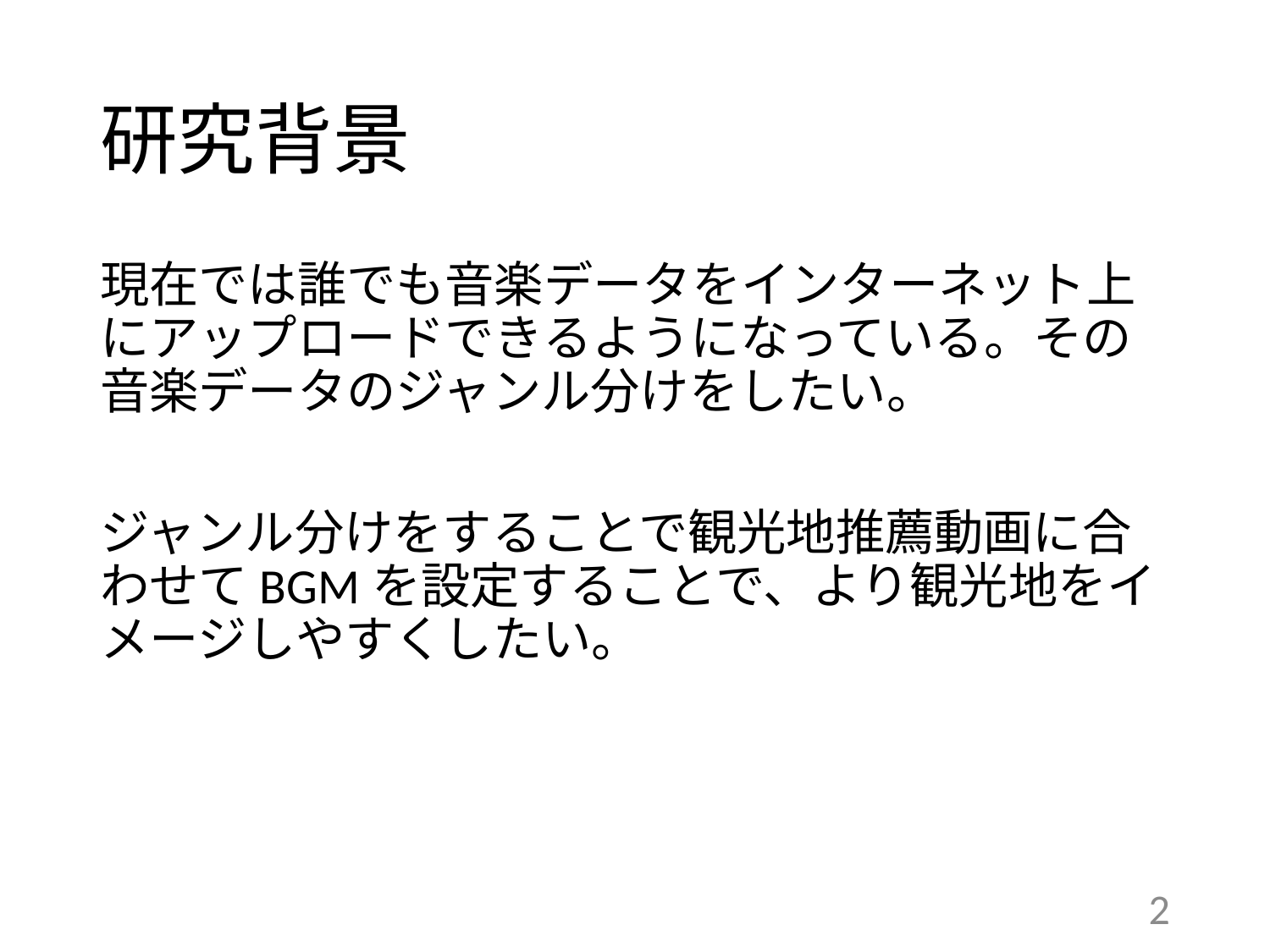

# 研究背景
現在では誰でも音楽データをインターネット上にアップロードできるようになっている。その音楽データのジャンル分けをしたい。

ジャンル分けをすることで観光地推薦動画に合わせてBGMを設定することで、より観光地をイメージしやすくしたい。
2